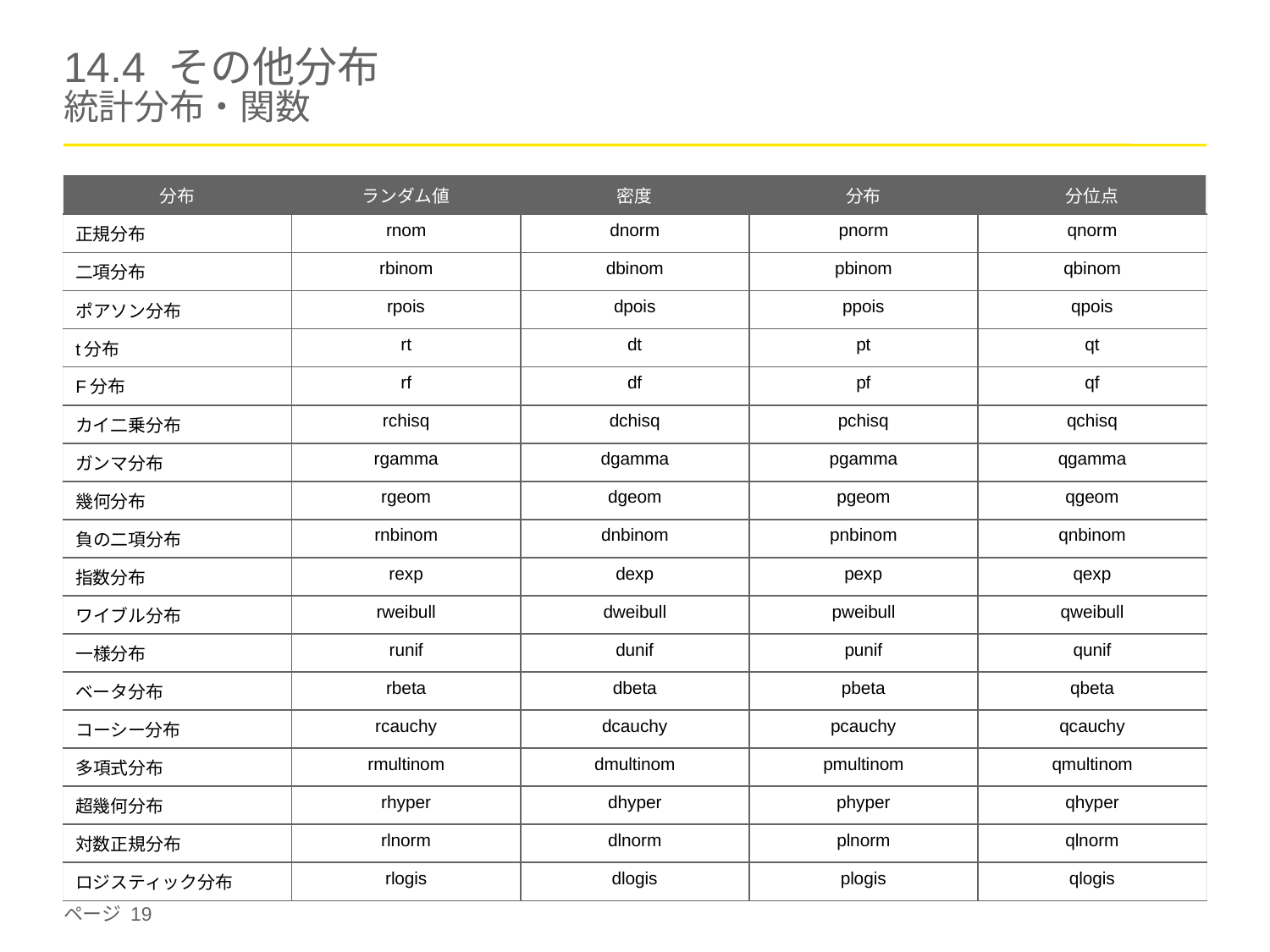

# 14.4 その他分布 統計分布・関数
| 分布 | ランダム値 | 密度 | 分布 | 分位点 |
| --- | --- | --- | --- | --- |
| 正規分布 | rnom | dnorm | pnorm | qnorm |
| 二項分布 | rbinom | dbinom | pbinom | qbinom |
| ポアソン分布 | rpois | dpois | ppois | qpois |
| t分布 | rt | dt | pt | qt |
| F分布 | rf | df | pf | qf |
| カイ二乗分布 | rchisq | dchisq | pchisq | qchisq |
| ガンマ分布 | rgamma | dgamma | pgamma | qgamma |
| 幾何分布 | rgeom | dgeom | pgeom | qgeom |
| 負の二項分布 | rnbinom | dnbinom | pnbinom | qnbinom |
| 指数分布 | rexp | dexp | pexp | qexp |
| ワイブル分布 | rweibull | dweibull | pweibull | qweibull |
| 一様分布 | runif | dunif | punif | qunif |
| ベータ分布 | rbeta | dbeta | pbeta | qbeta |
| コーシー分布 | rcauchy | dcauchy | pcauchy | qcauchy |
| 多項式分布 | rmultinom | dmultinom | pmultinom | qmultinom |
| 超幾何分布 | rhyper | dhyper | phyper | qhyper |
| 対数正規分布 | rlnorm | dlnorm | plnorm | qlnorm |
| ロジスティック分布 | rlogis | dlogis | plogis | qlogis |